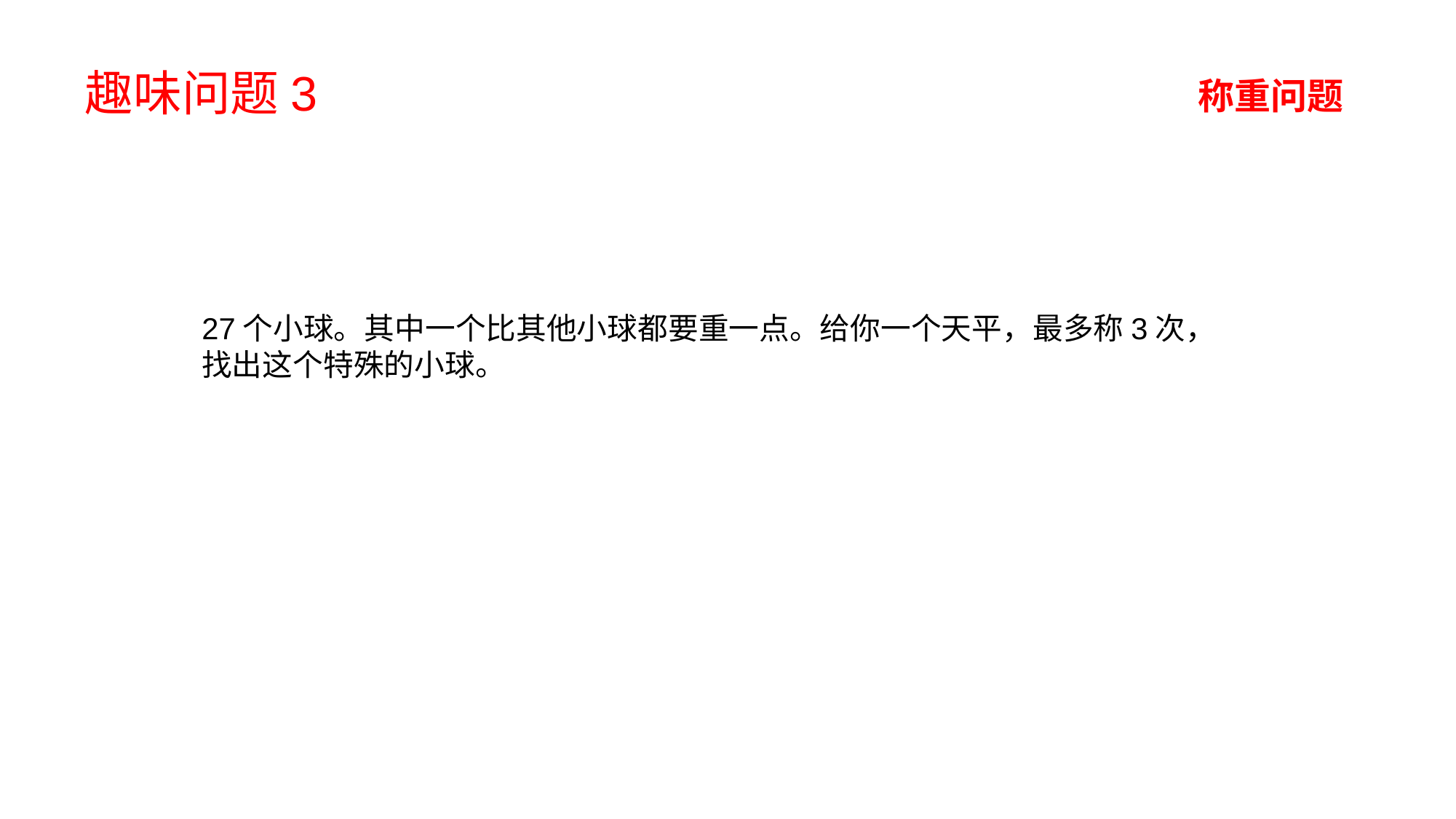

# 趣味问题3
称重问题
27个小球。其中一个比其他小球都要重一点。给你一个天平，最多称3次，找出这个特殊的小球。